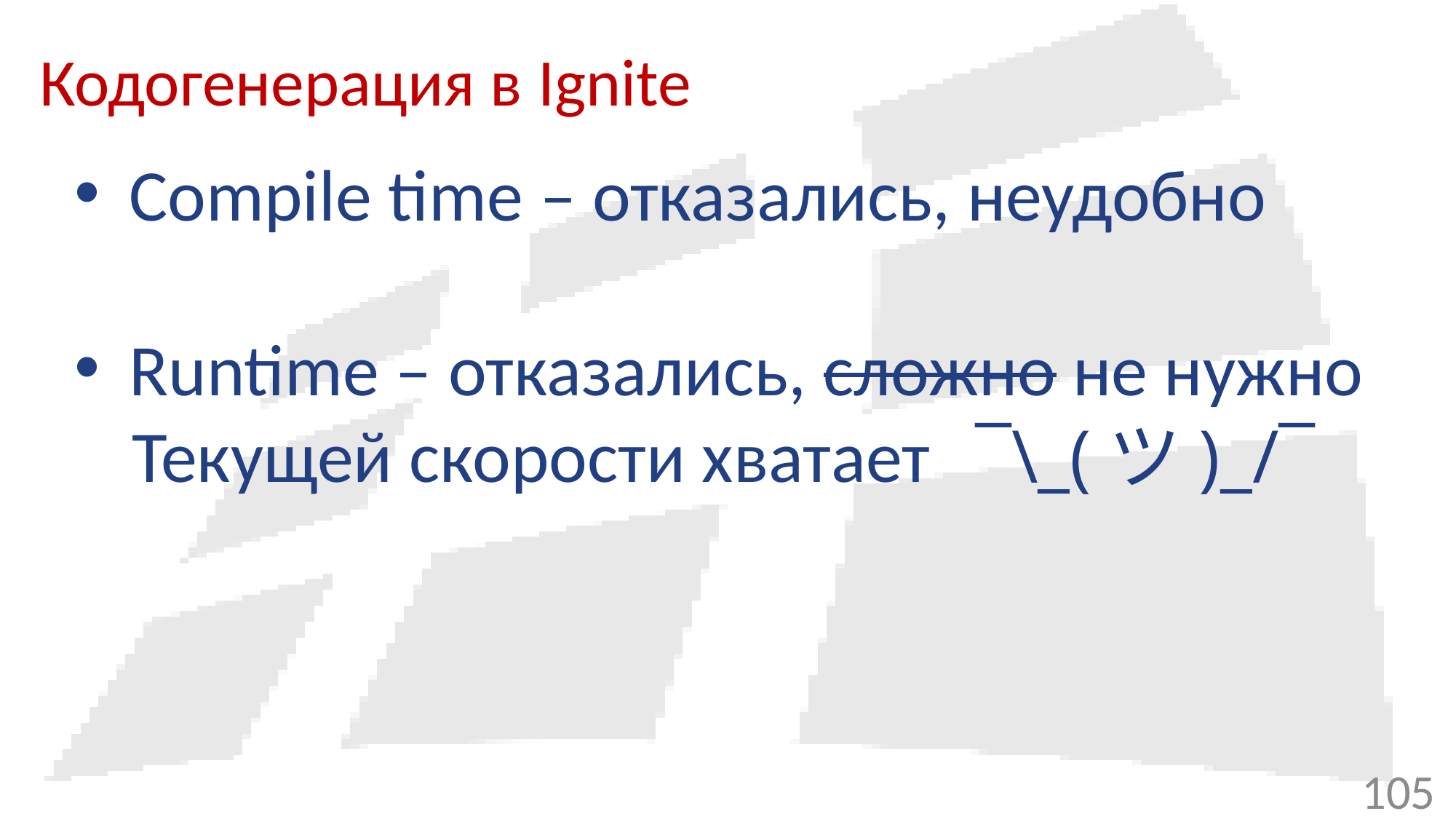

# Кодогенерация в Ignite
Compile time – отказались, неудобно

Runtime – отказались, сложно не нужно
                                                       ¯\_(ツ)_/¯
Текущей скорости хватает
105